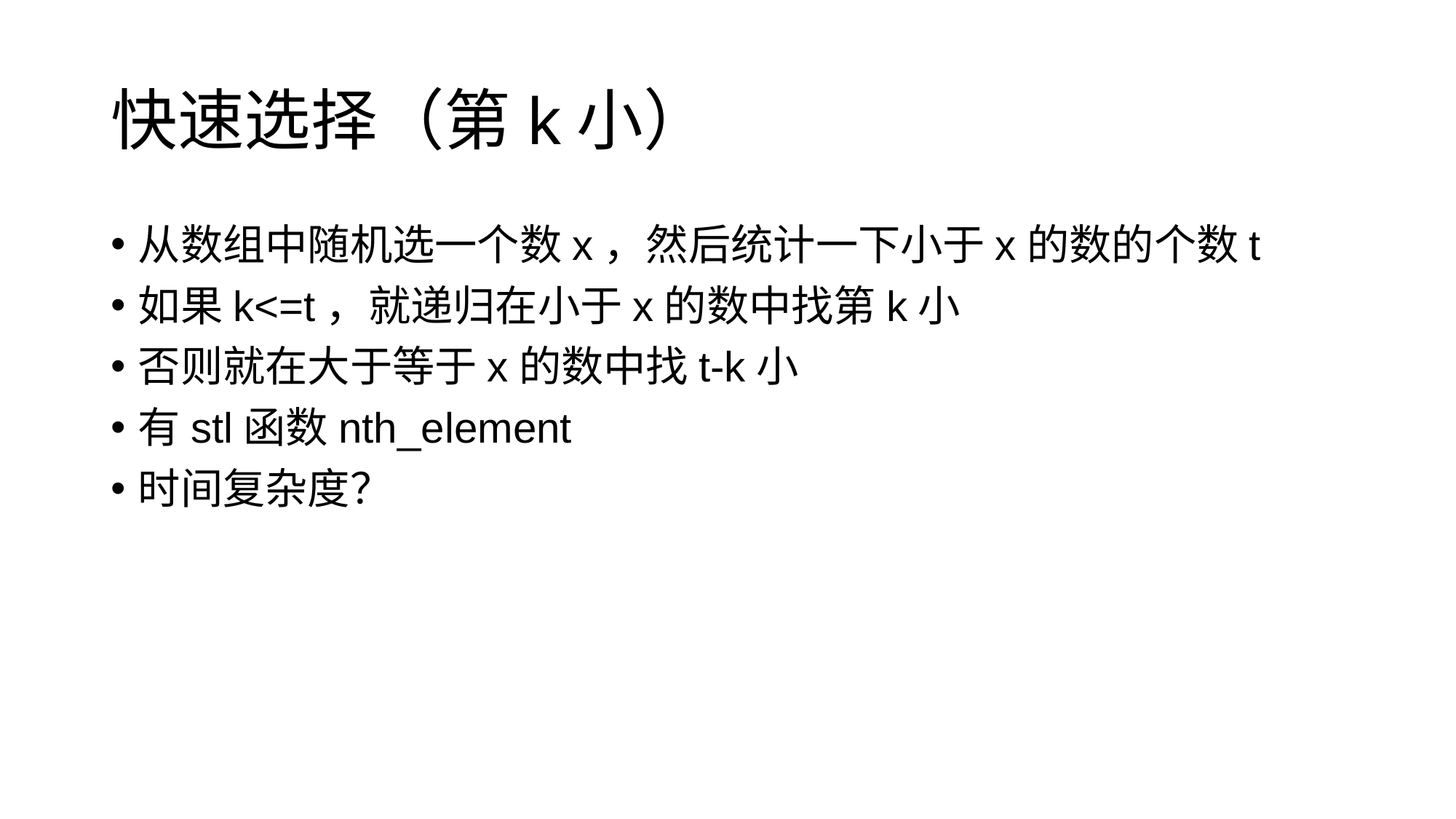

# 快速选择（第k小）
从数组中随机选一个数x，然后统计一下小于x的数的个数t
如果k<=t，就递归在小于x的数中找第k小
否则就在大于等于x的数中找t-k小
有stl函数nth_element
时间复杂度？